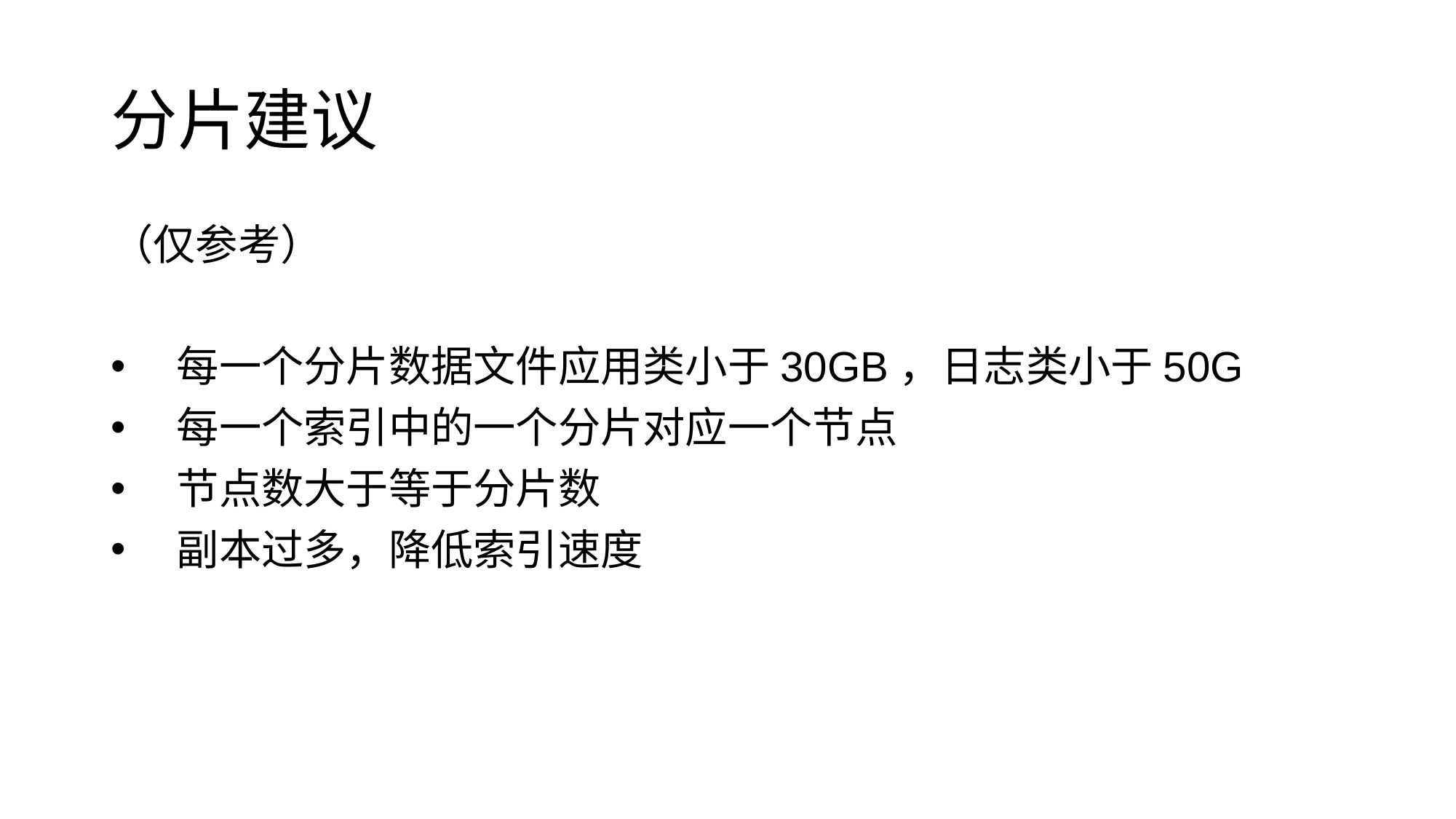

# 分片建议
（仅参考）

   每一个分片数据文件应用类小于30GB，日志类小于50G
   每一个索引中的一个分片对应一个节点
   节点数大于等于分片数
   副本过多，降低索引速度